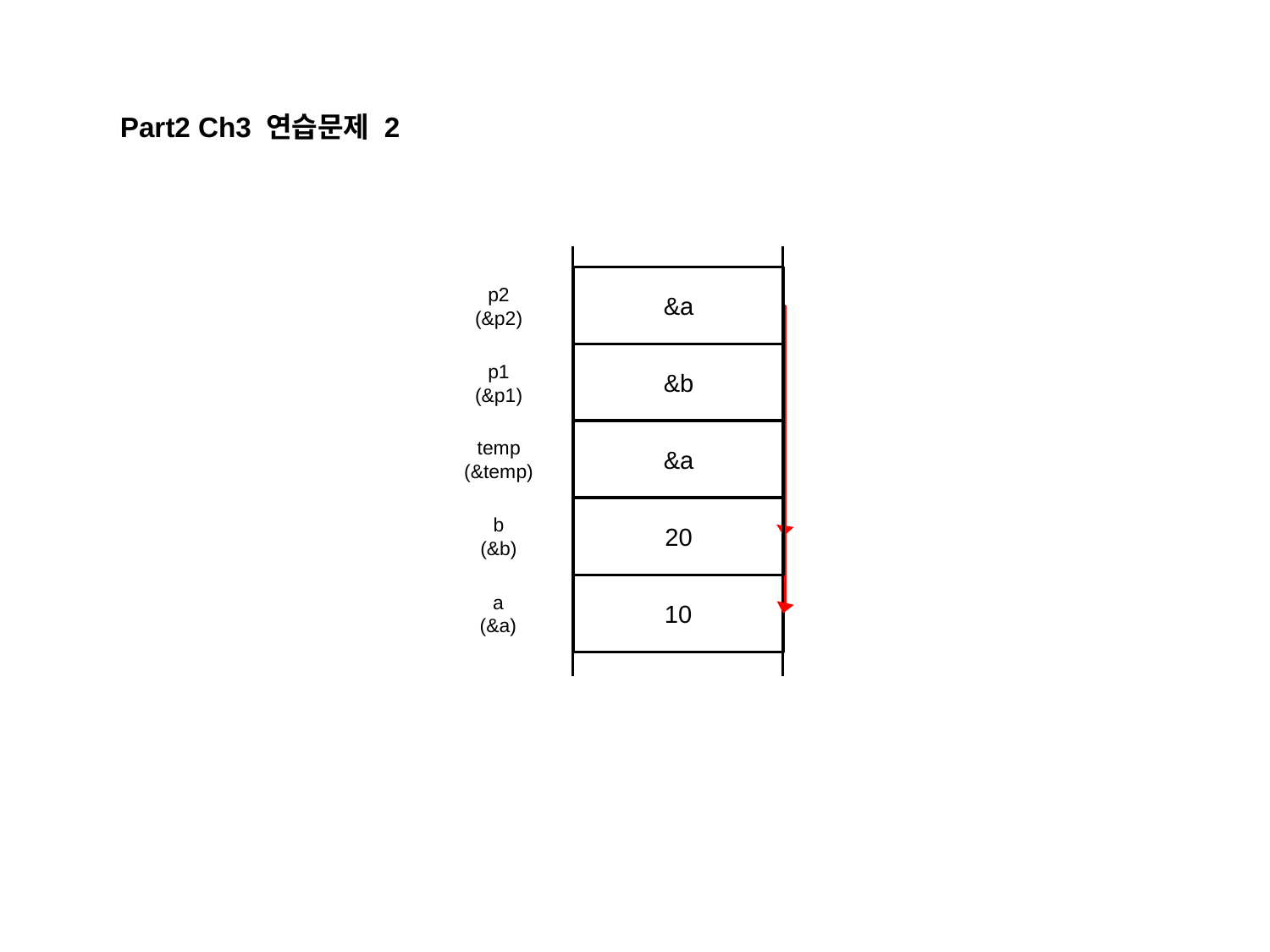

Part2 Ch3 연습문제 2
&a
p2
(&p2)
&b
p1
(&p1)
&a
temp
(&temp)
20
b
(&b)
10
a
(&a)